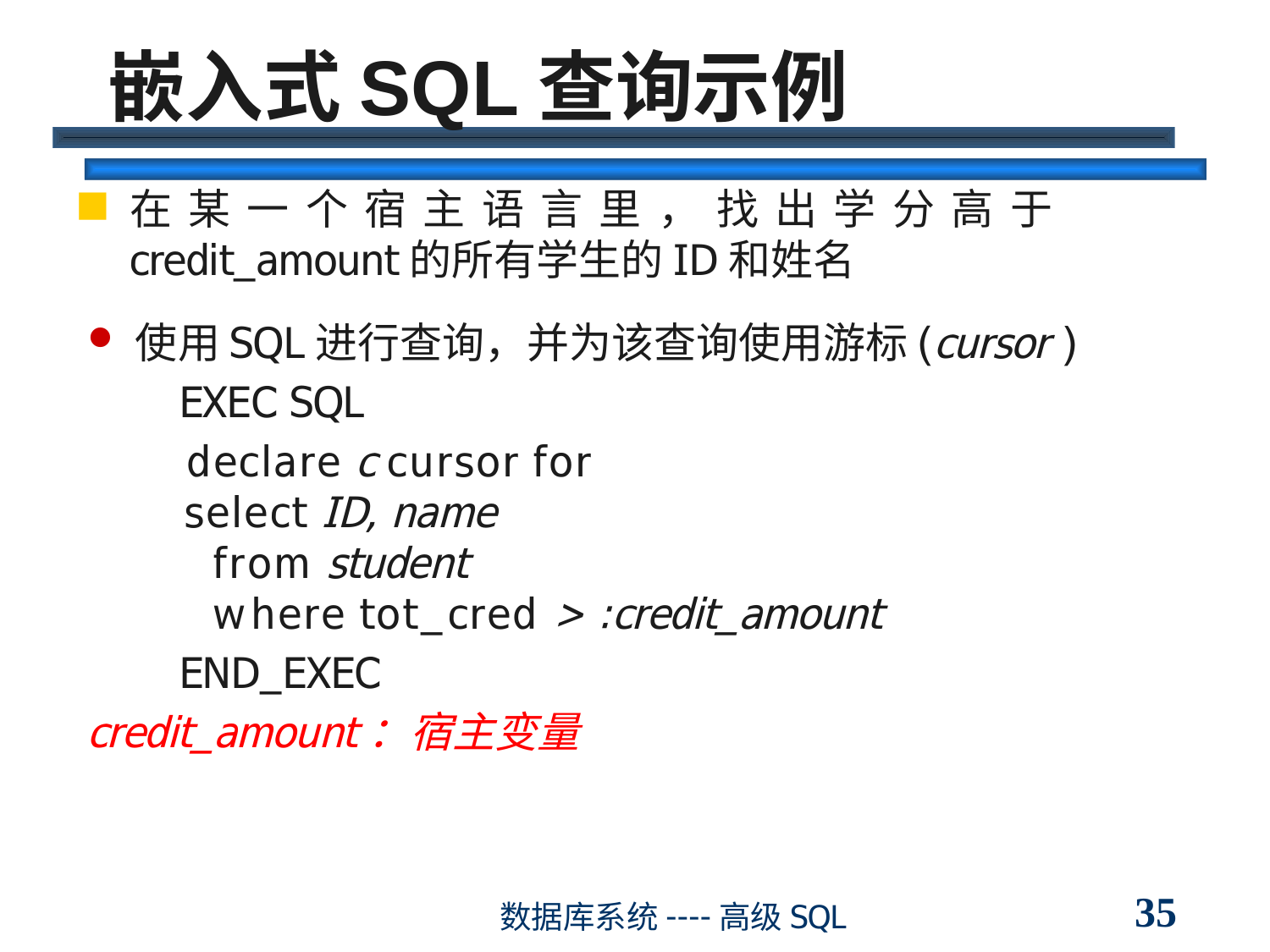

# 嵌入式SQL查询示例
在某一个宿主语言里，找出学分高于credit_amount的所有学生的ID和姓名
使用SQL进行查询，并为该查询使用游标(cursor )
       EXEC SQL
	    declare c cursor for
    select ID, name
      from student
      where tot_cred > :credit_amount
       END_EXEC
credit_amount：宿主变量
35
数据库系统----高级SQL